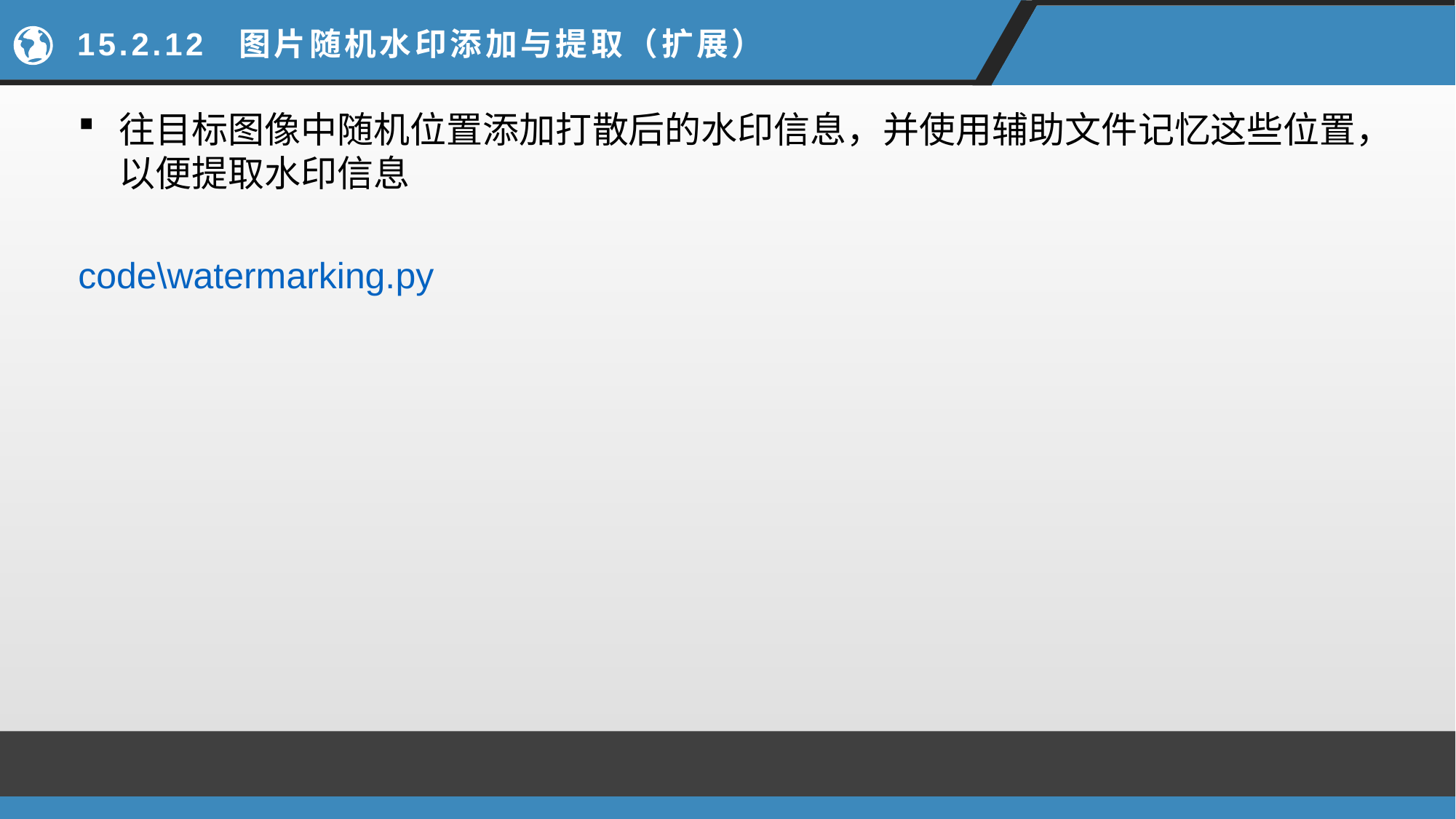

# 15.2.12  图片随机水印添加与提取（扩展）

往目标图像中随机位置添加打散后的水印信息，并使用辅助文件记忆这些位置，以便提取水印信息

code\watermarking.py